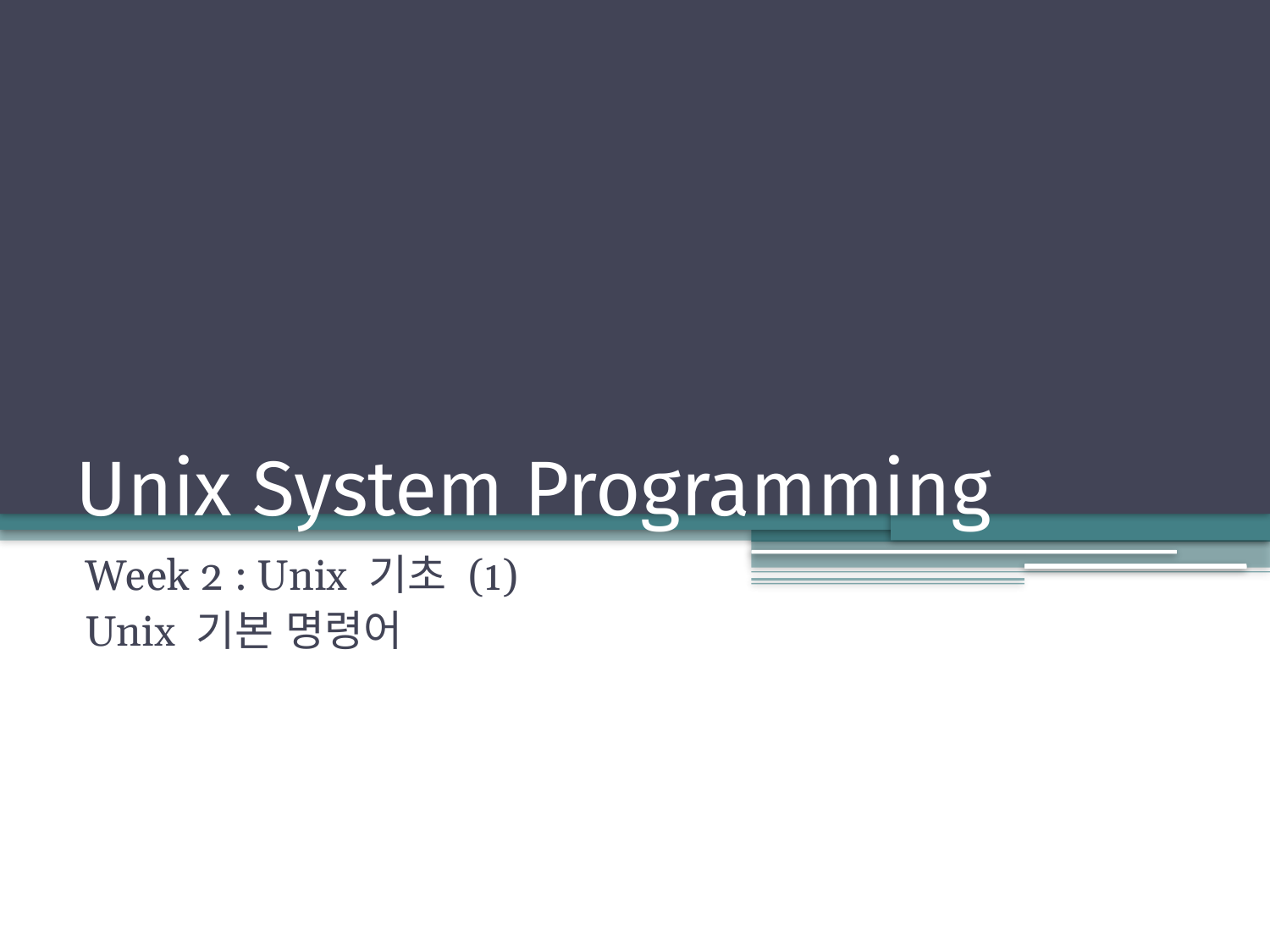

# Unix System Programming
Week 2 : Unix 기초 (1)
Unix 기본 명령어